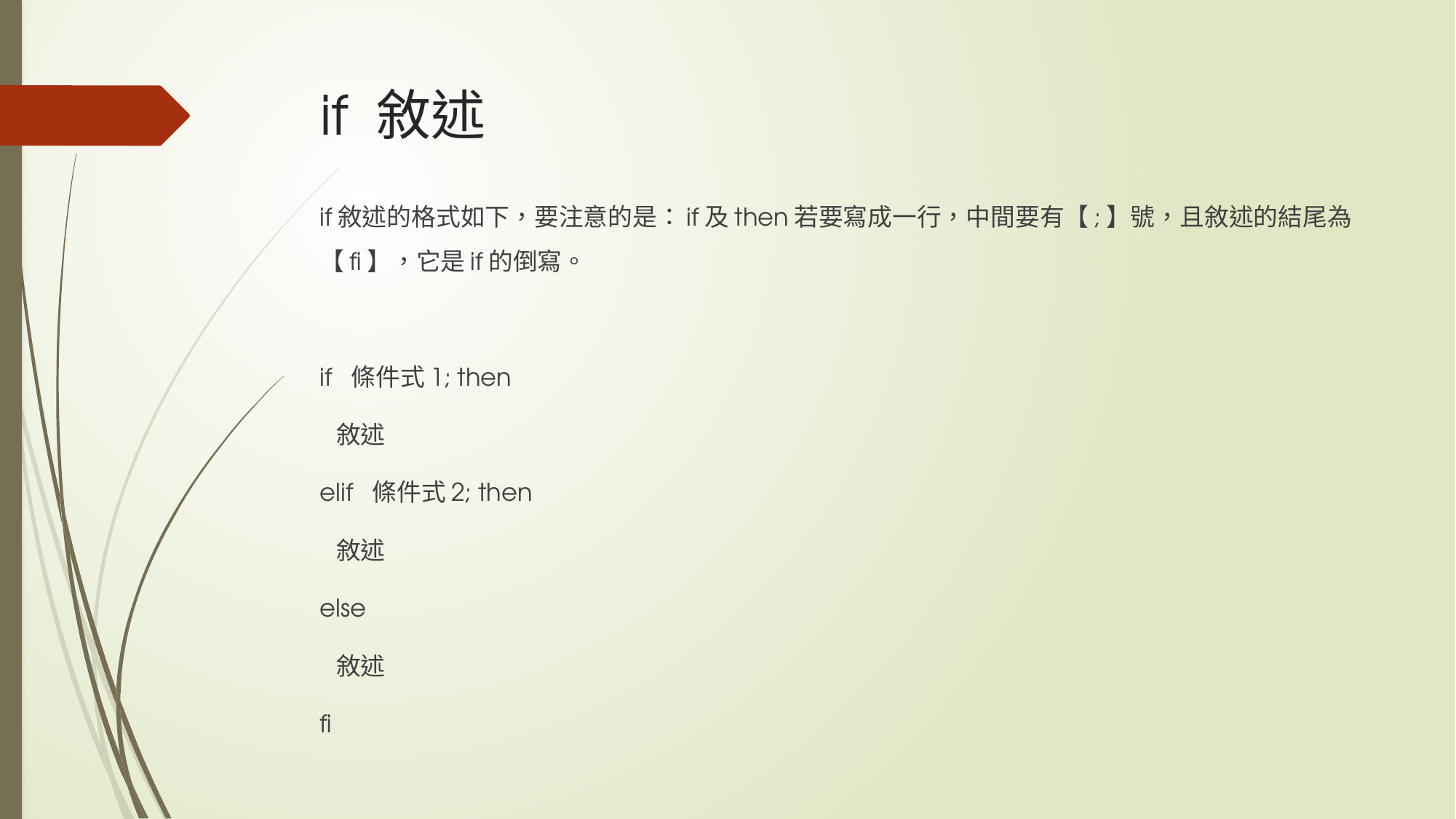

# if 敘述
if敘述的格式如下，要注意的是：if及then若要寫成一行，中間要有【;】號，且敘述的結尾為【fi】，它是if的倒寫。

if  條件式1; then
  敘述
elif  條件式2; then
  敘述
else
  敘述
fi